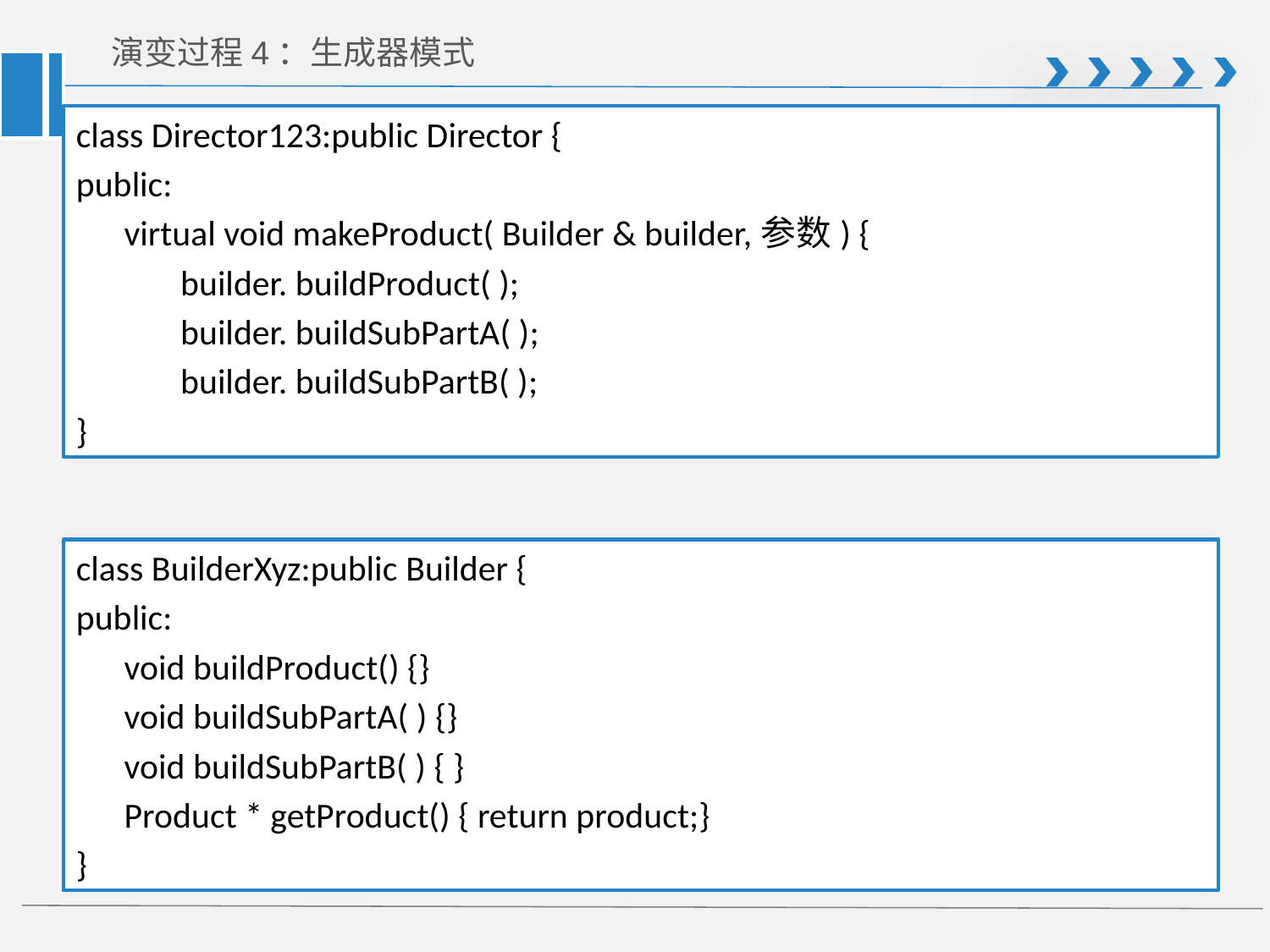

# 演变过程4：生成器模式
class Director123:public Director {
public:
      virtual void makeProduct( Builder & builder,参数) {
             builder. buildProduct( );
             builder. buildSubPartA( );
             builder. buildSubPartB( );
}
class BuilderXyz:public Builder {
public:
      void buildProduct() {}
      void buildSubPartA( ) {}
      void buildSubPartB( ) { }
      Product * getProduct() { return product;}
}